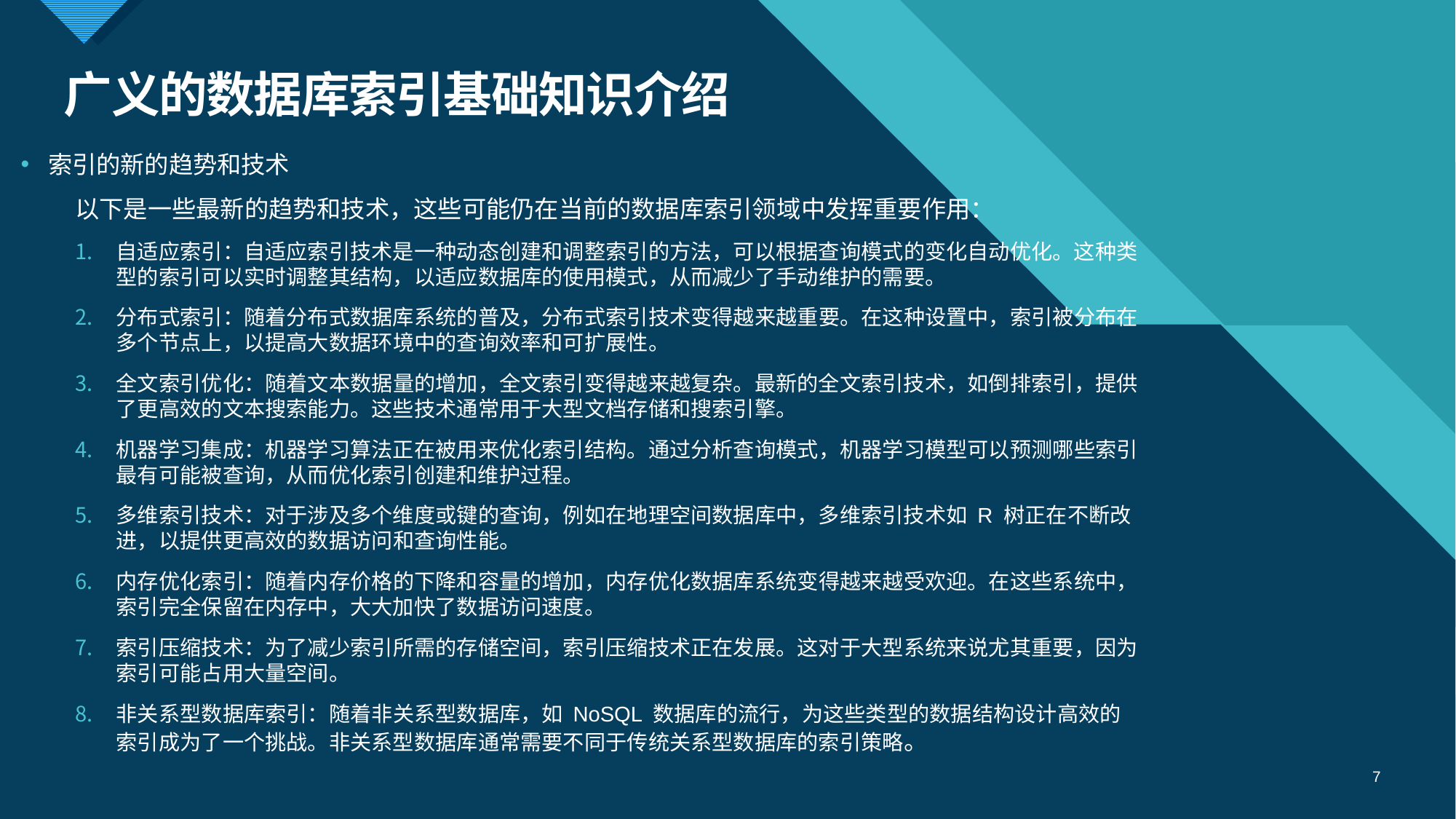

# 广义的数据库索引基础知识介绍
索引的新的趋势和技术
以下是一些最新的趋势和技术，这些可能仍在当前的数据库索引领域中发挥重要作用：
自适应索引：自适应索引技术是一种动态创建和调整索引的方法，可以根据查询模式的变化自动优化。这种类型的索引可以实时调整其结构，以适应数据库的使用模式，从而减少了手动维护的需要。
分布式索引：随着分布式数据库系统的普及，分布式索引技术变得越来越重要。在这种设置中，索引被分布在多个节点上，以提高大数据环境中的查询效率和可扩展性。
全文索引优化：随着文本数据量的增加，全文索引变得越来越复杂。最新的全文索引技术，如倒排索引，提供了更高效的文本搜索能力。这些技术通常用于大型文档存储和搜索引擎。
机器学习集成：机器学习算法正在被用来优化索引结构。通过分析查询模式，机器学习模型可以预测哪些索引最有可能被查询，从而优化索引创建和维护过程。
多维索引技术：对于涉及多个维度或键的查询，例如在地理空间数据库中，多维索引技术如 R 树正在不断改进，以提供更高效的数据访问和查询性能。
内存优化索引：随着内存价格的下降和容量的增加，内存优化数据库系统变得越来越受欢迎。在这些系统中，索引完全保留在内存中，大大加快了数据访问速度。
索引压缩技术：为了减少索引所需的存储空间，索引压缩技术正在发展。这对于大型系统来说尤其重要，因为索引可能占用大量空间。
非关系型数据库索引：随着非关系型数据库，如 NoSQL 数据库的流行，为这些类型的数据结构设计高效的索引成为了一个挑战。非关系型数据库通常需要不同于传统关系型数据库的索引策略。
7